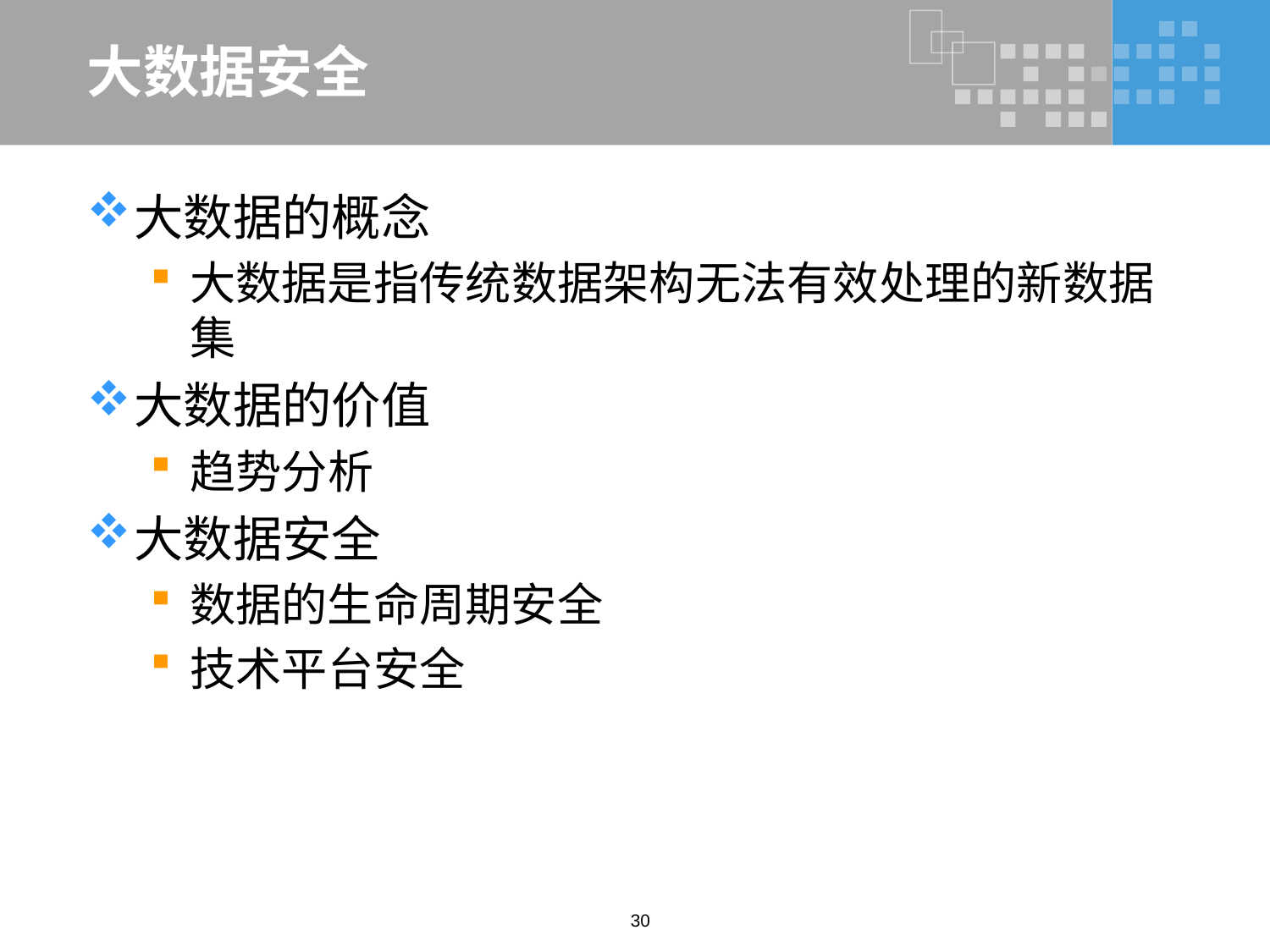

# 大数据安全
大数据的概念
大数据是指传统数据架构无法有效处理的新数据集
大数据的价值
趋势分析
大数据安全
数据的生命周期安全
技术平台安全
30